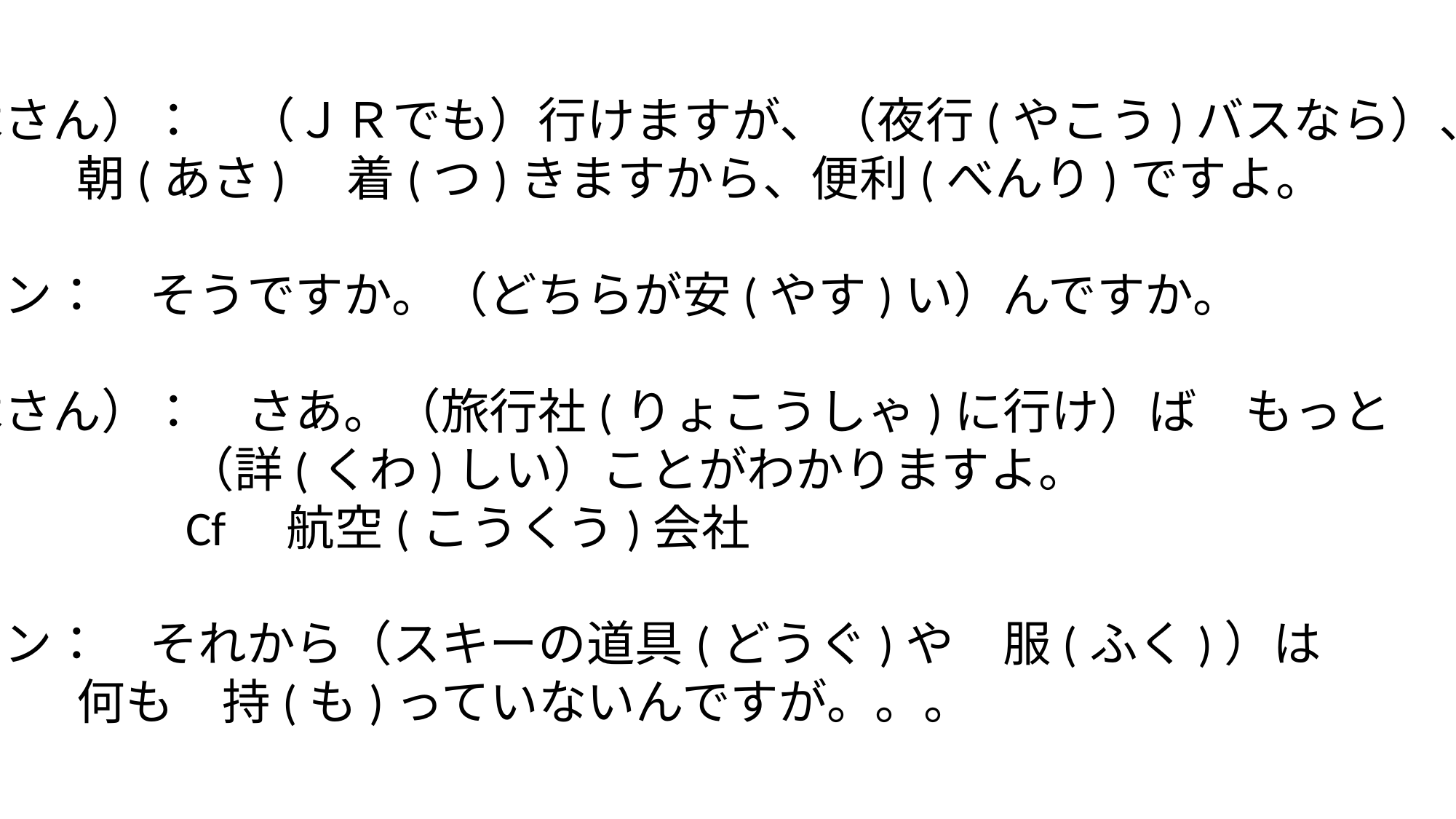

（鈴木さん）：　（ＪＲでも）行けますが、（夜行(やこう)バスなら）、
		朝(あさ)　着(つ)きますから、便利(べんり)ですよ。

タワポン：　そうですか。（どちらが安(やす)い）んですか。

（鈴木さん）：　さあ。（旅行社(りょこうしゃ)に行け）ば　もっと
			（詳(くわ)しい）ことがわかりますよ。
			Cf　航空(こうくう)会社

タワポン：　それから（スキーの道具(どうぐ)や　服(ふく)）は
		何も　持(も)っていないんですが。。。